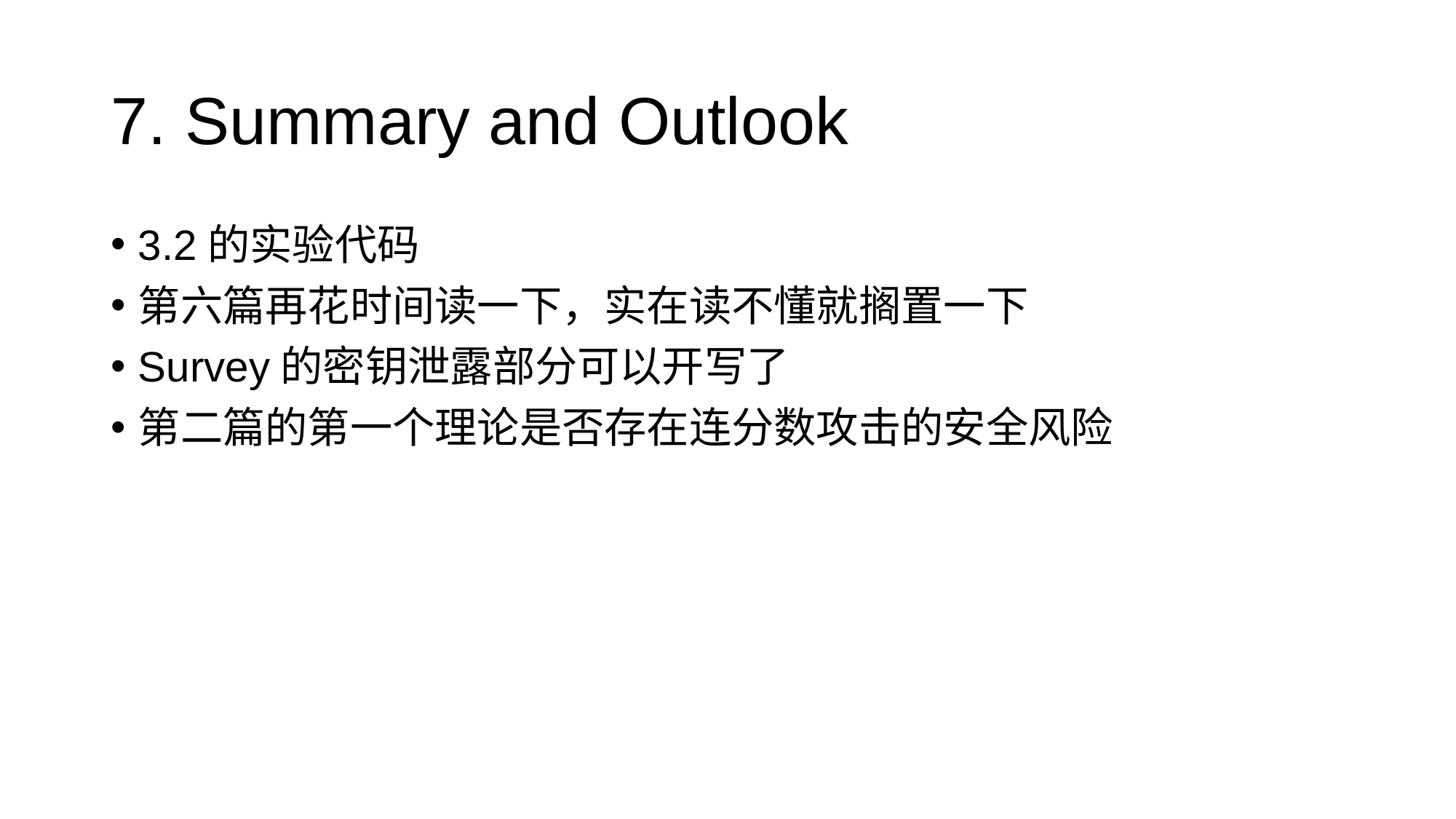

# 7. Summary and Outlook
3.2的实验代码
第六篇再花时间读一下，实在读不懂就搁置一下
Survey的密钥泄露部分可以开写了
第二篇的第一个理论是否存在连分数攻击的安全风险